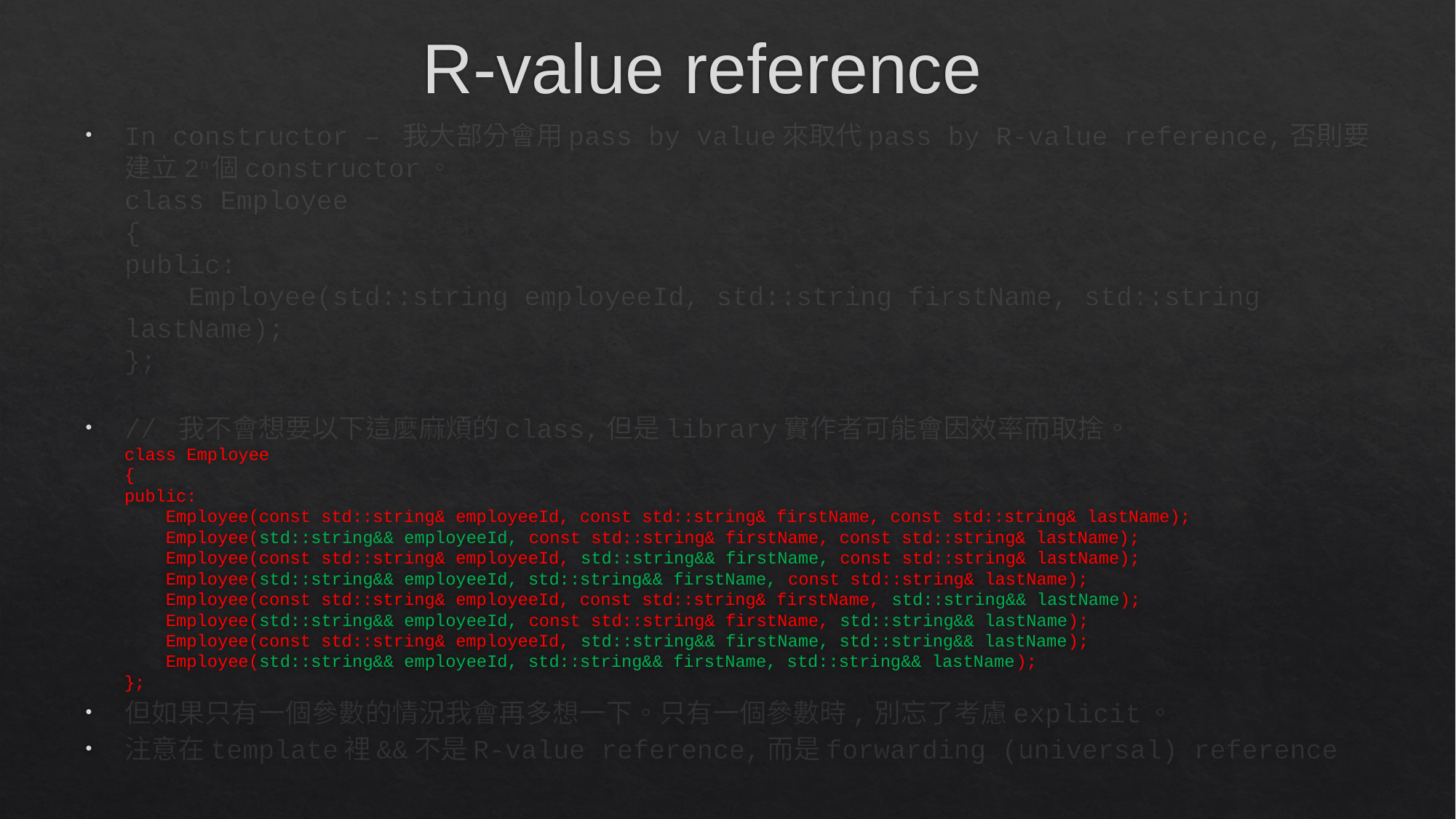

# R-value reference
In constructor – 我大部分會用pass by value來取代pass by R-value reference,否則要建立2n個constructor。
class Employee
{
public:
    Employee(std::string employeeId, std::string firstName, std::string lastName);
};
// 我不會想要以下這麼麻煩的class,但是library實作者可能會因效率而取捨。
class Employee
{
public:
    Employee(const std::string& employeeId, const std::string& firstName, const std::string& lastName);
    Employee(std::string&& employeeId, const std::string& firstName, const std::string& lastName);
    Employee(const std::string& employeeId, std::string&& firstName, const std::string& lastName);
    Employee(std::string&& employeeId, std::string&& firstName, const std::string& lastName);
    Employee(const std::string& employeeId, const std::string& firstName, std::string&& lastName);
    Employee(std::string&& employeeId, const std::string& firstName, std::string&& lastName);
    Employee(const std::string& employeeId, std::string&& firstName, std::string&& lastName);
    Employee(std::string&& employeeId, std::string&& firstName, std::string&& lastName);
};
但如果只有一個參數的情況我會再多想一下。只有一個參數時,別忘了考慮explicit。
注意在template裡&&不是R-value reference,而是forwarding (universal) reference